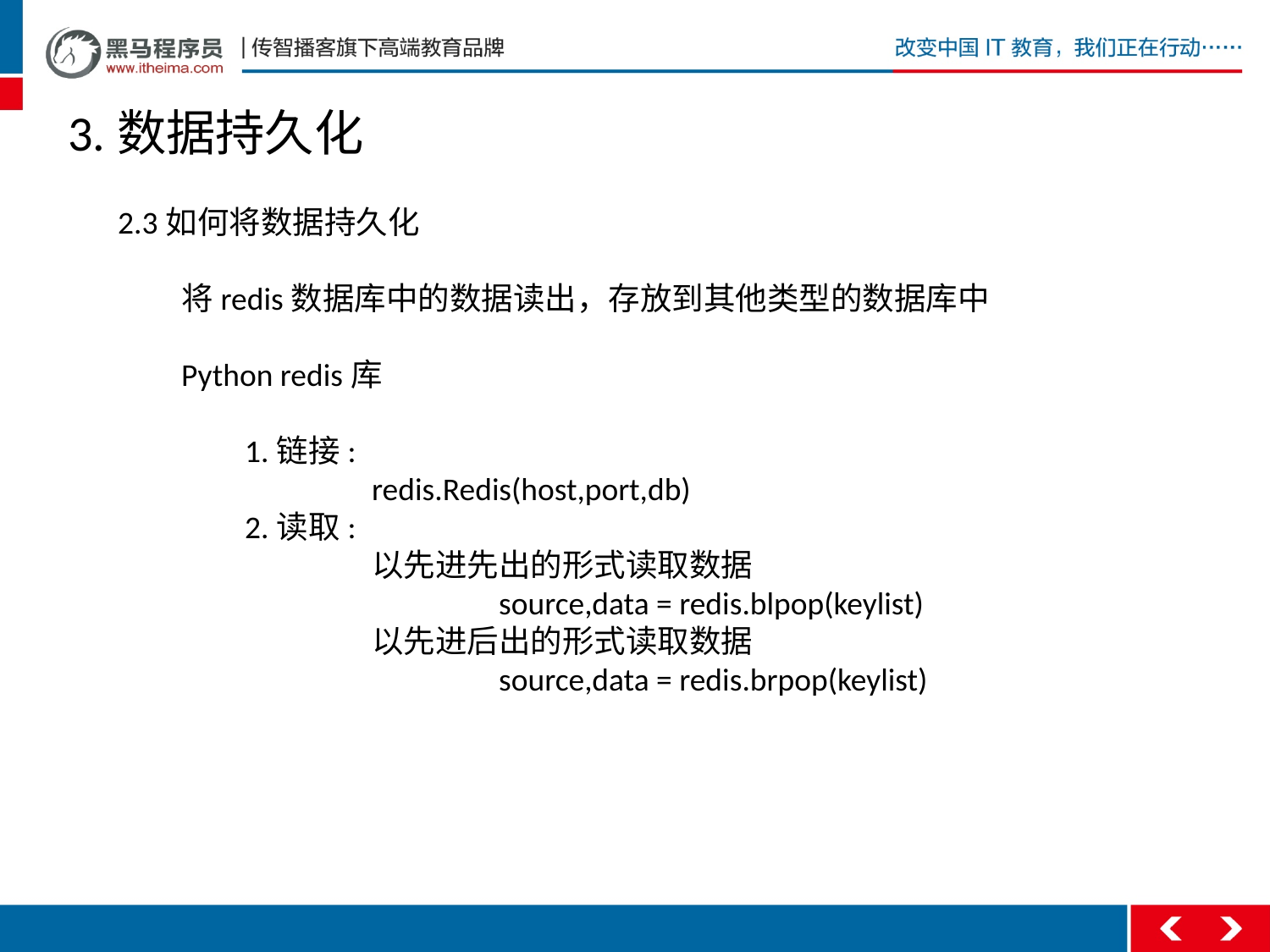

# 3.数据持久化
2.3如何将数据持久化

将redis数据库中的数据读出，存放到其他类型的数据库中

Python redis库

	1.链接:
		redis.Redis(host,port,db)
	2.读取:
		以先进先出的形式读取数据
			source,data = redis.blpop(keylist)
		以先进后出的形式读取数据
			source,data = redis.brpop(keylist)